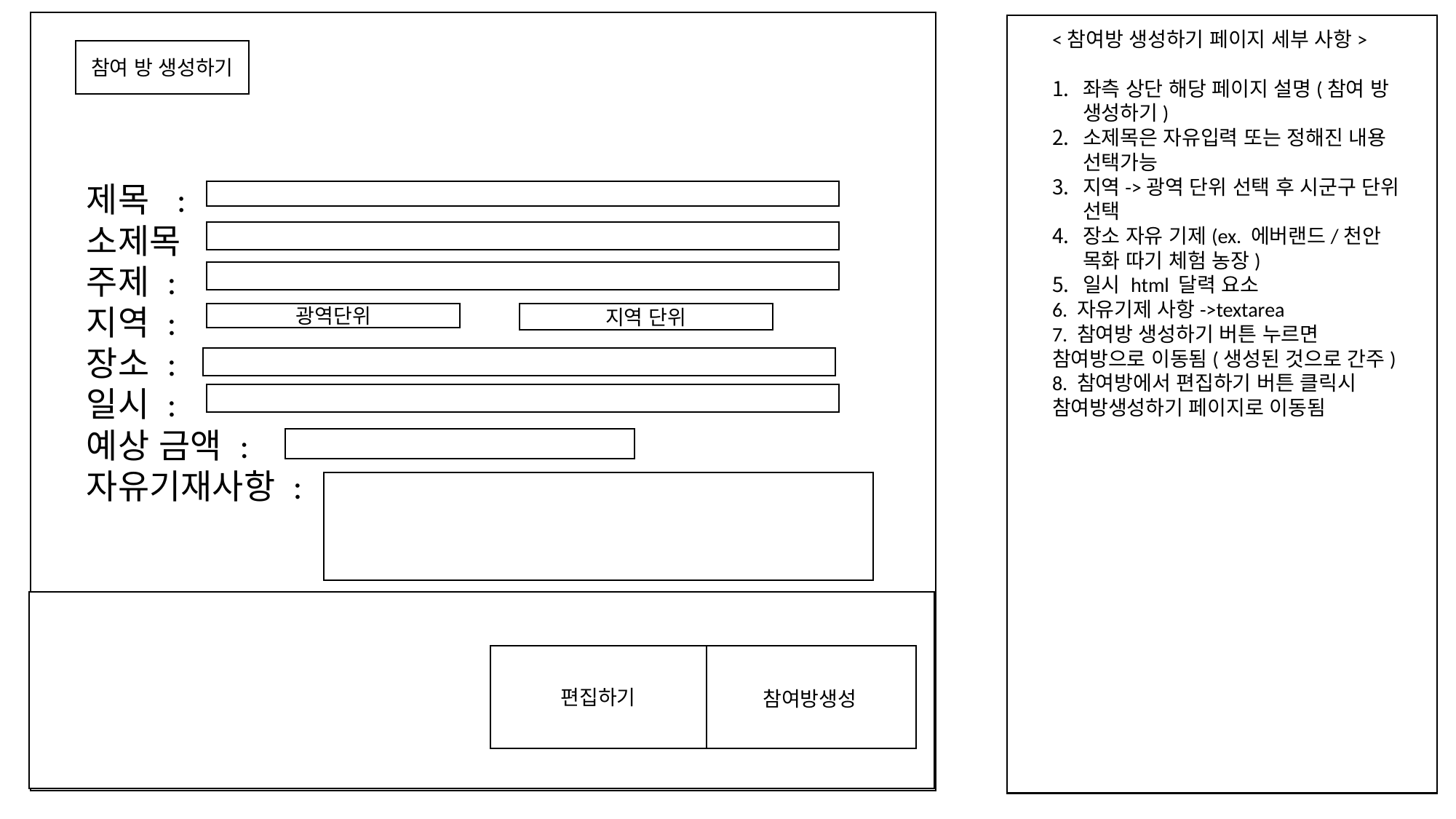

<참여방 생성하기 페이지 세부 사항>

좌측 상단 해당 페이지 설명(참여 방 생성하기)
소제목은 자유입력 또는 정해진 내용 선택가능
지역->광역 단위 선택 후 시군구 단위 선택
장소 자유 기제(ex. 에버랜드/천안 목화 따기 체험 농장)
일시 html 달력 요소
6. 자유기제 사항->textarea
7. 참여방 생성하기 버튼 누르면 참여방으로 이동됨(생성된 것으로 간주)
8. 참여방에서 편집하기 버튼 클릭시 참여방생성하기 페이지로 이동됨

참여 방 생성하기
제목  :
소제목
주제 :
지역 :
장소 :
일시 :
예상 금액 :
자유기재사항 :

광역단위
지역 단위

편집하기
참여방생성